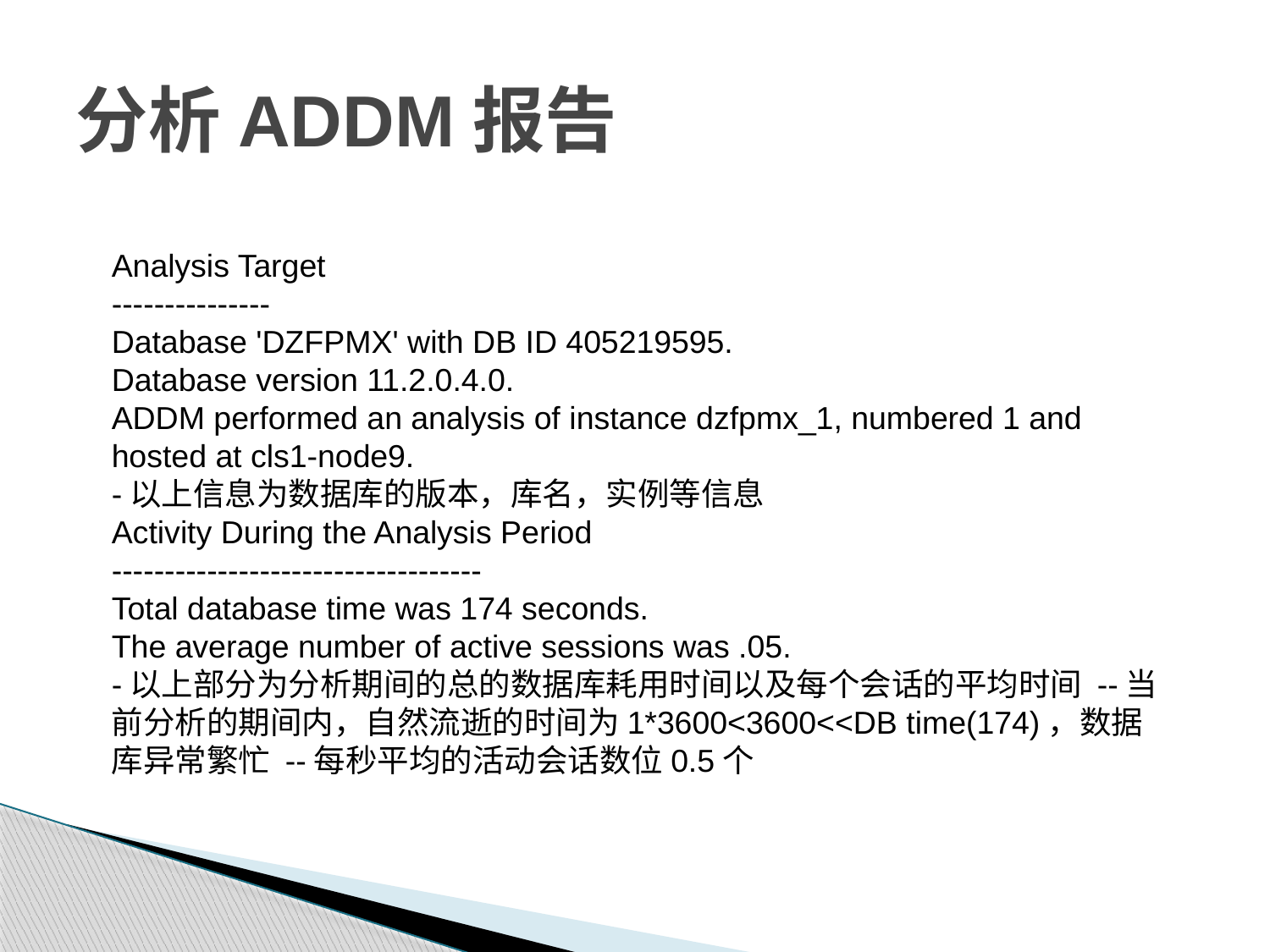

# 分析ADDM报告
Analysis Target
---------------
Database 'DZFPMX' with DB ID 405219595.
Database version 11.2.0.4.0.
ADDM performed an analysis of instance dzfpmx_1, numbered 1 and hosted at cls1-node9.
-以上信息为数据库的版本，库名，实例等信息
Activity During the Analysis Period
-----------------------------------
Total database time was 174 seconds.
The average number of active sessions was .05.
-以上部分为分析期间的总的数据库耗用时间以及每个会话的平均时间 --当前分析的期间内，自然流逝的时间为1*3600<3600<<DB time(174)，数据库异常繁忙 --每秒平均的活动会话数位0.5个